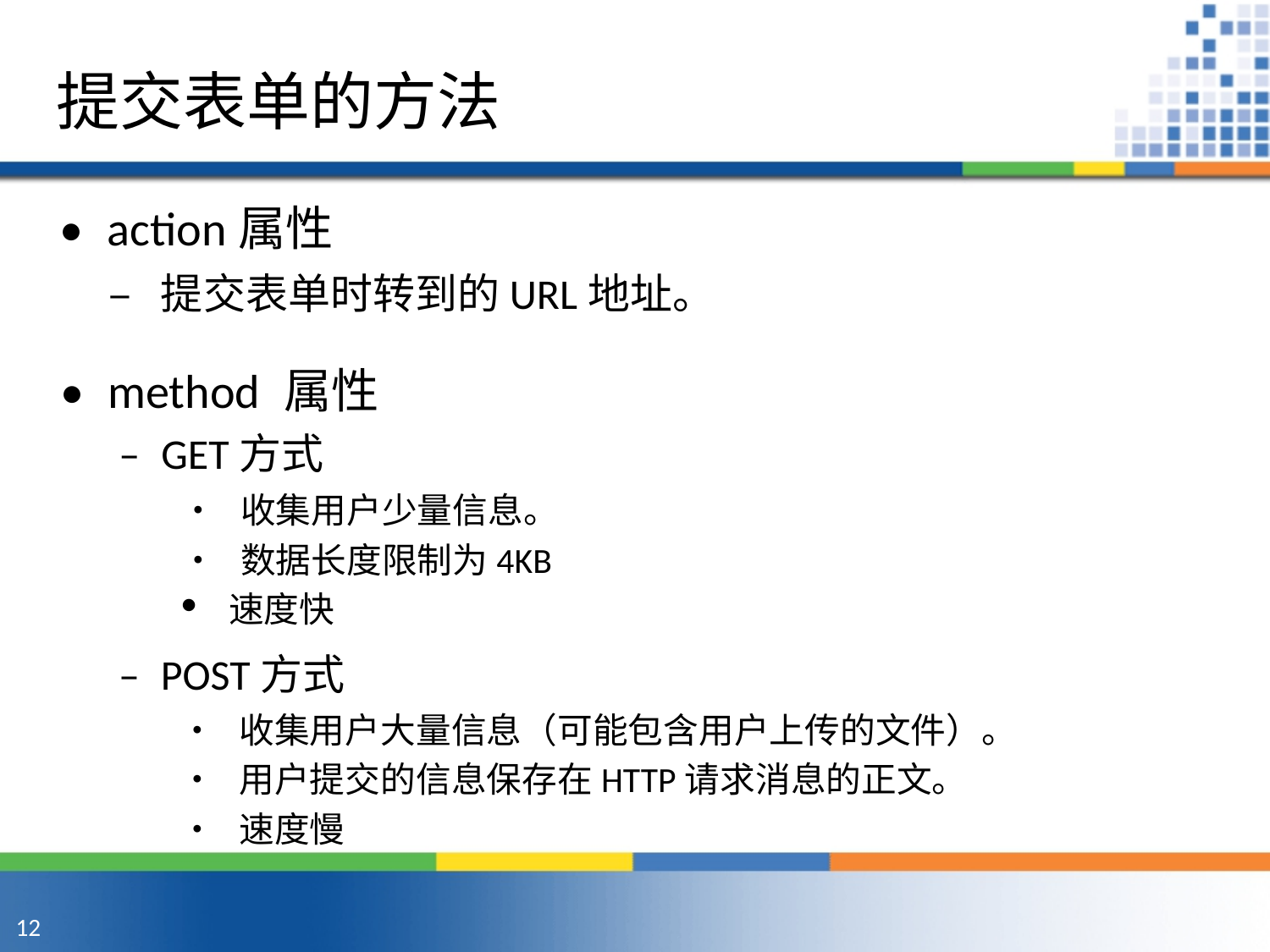

提交表单的方法
•  action属性
–  提交表单时转到的URL地址。
•  method 属性
–  GET方式
•  收集用户少量信息。
•  数据长度限制为4KB
速度快
–  POST方式
•  收集用户大量信息（可能包含用户上传的文件）。
•  用户提交的信息保存在HTTP请求消息的正文。
•  速度慢
12